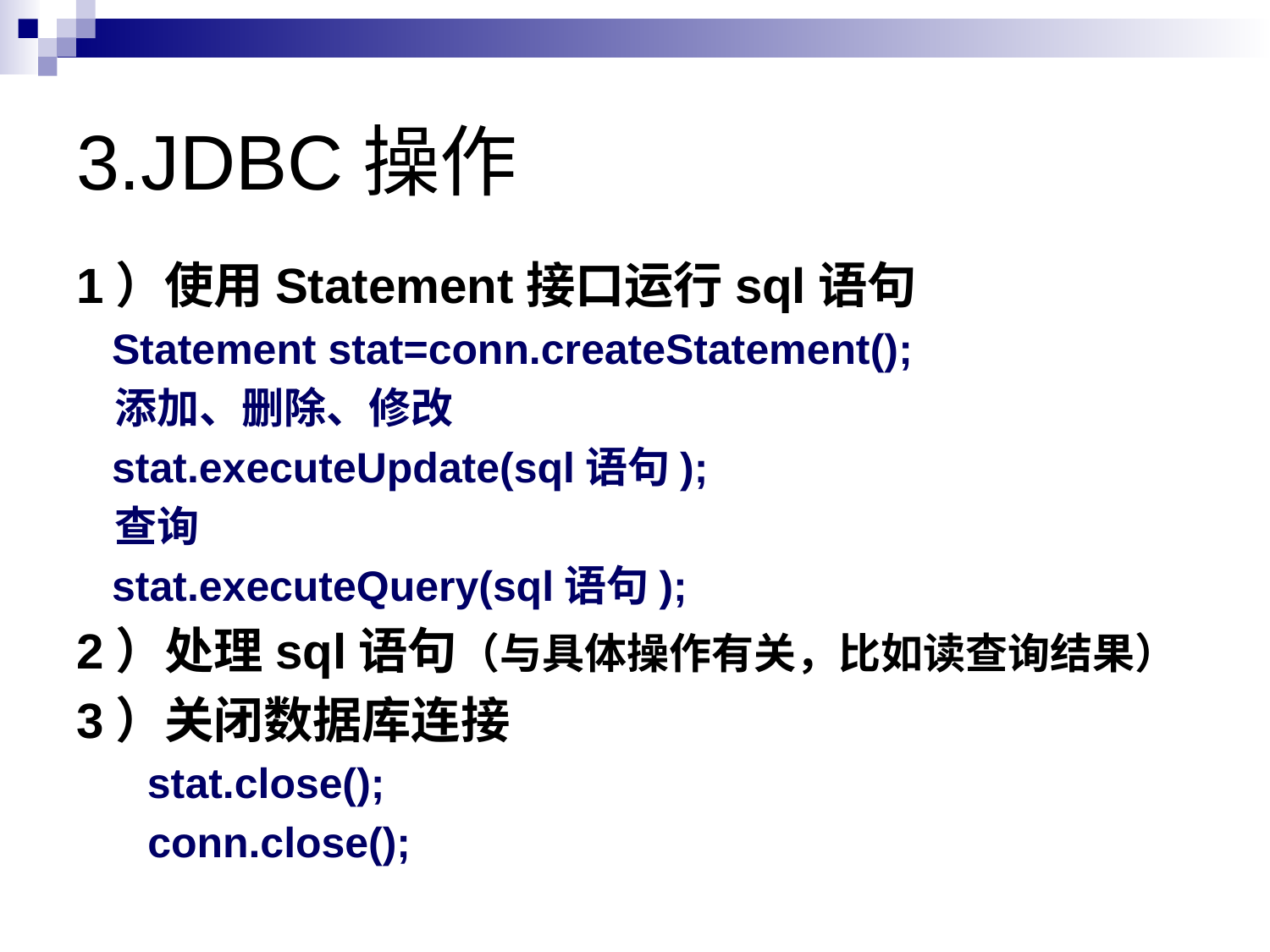

# 3.JDBC操作
1）使用Statement接口运行sql语句
   Statement stat=conn.createStatement();
   添加、删除、修改
   stat.executeUpdate(sql语句);
   查询
   stat.executeQuery(sql语句);
2）处理sql语句（与具体操作有关，比如读查询结果）
3）关闭数据库连接
      stat.close();
	conn.close();

10